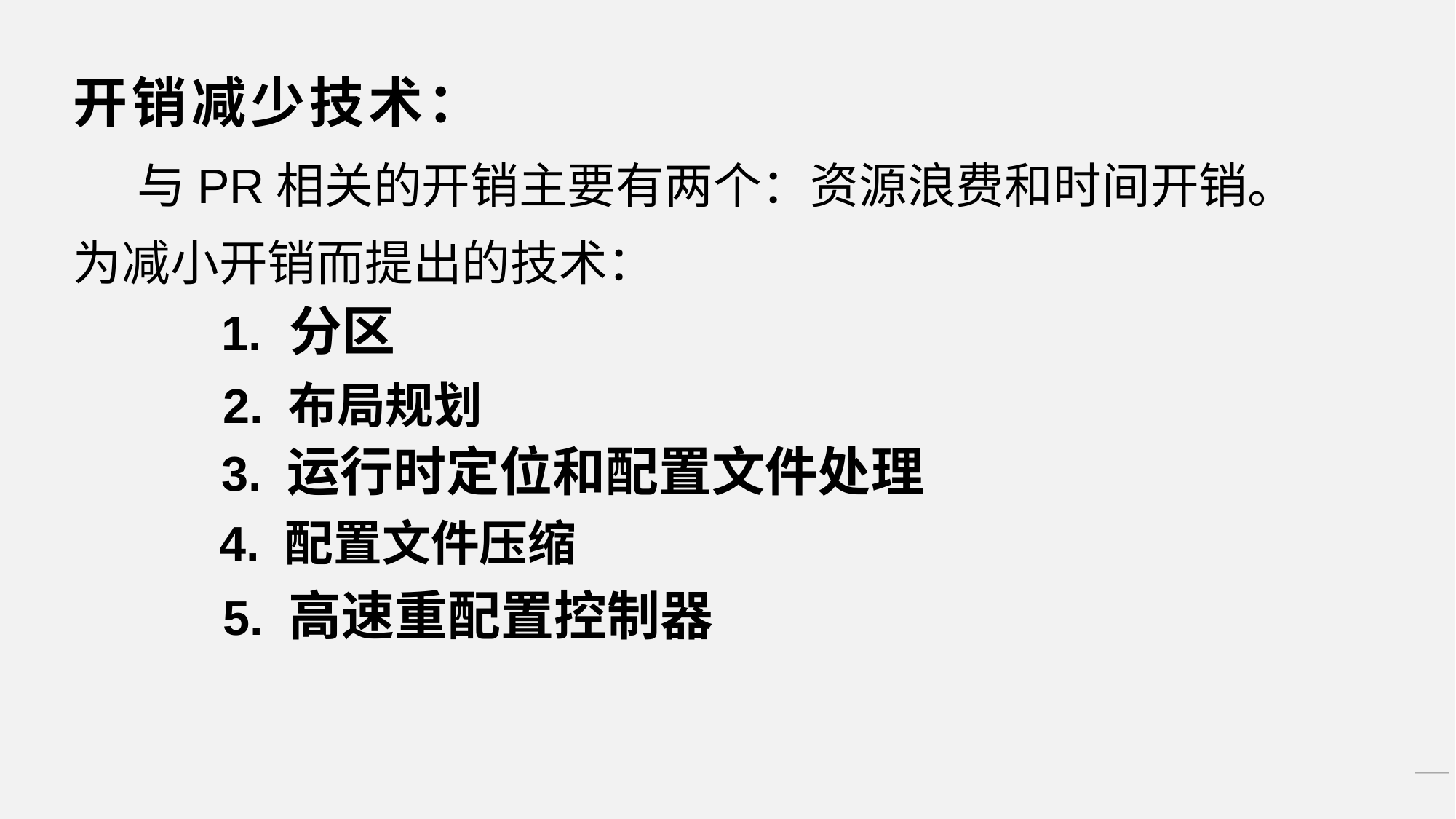

开销减少技术：
与PR相关的开销主要有两个：资源浪费和时间开销。
为减小开销而提出的技术：
	   1. 分区
	   2. 布局规划
	   3. 运行时定位和配置文件处理
	   4. 配置文件压缩
	   5. 高速重配置控制器